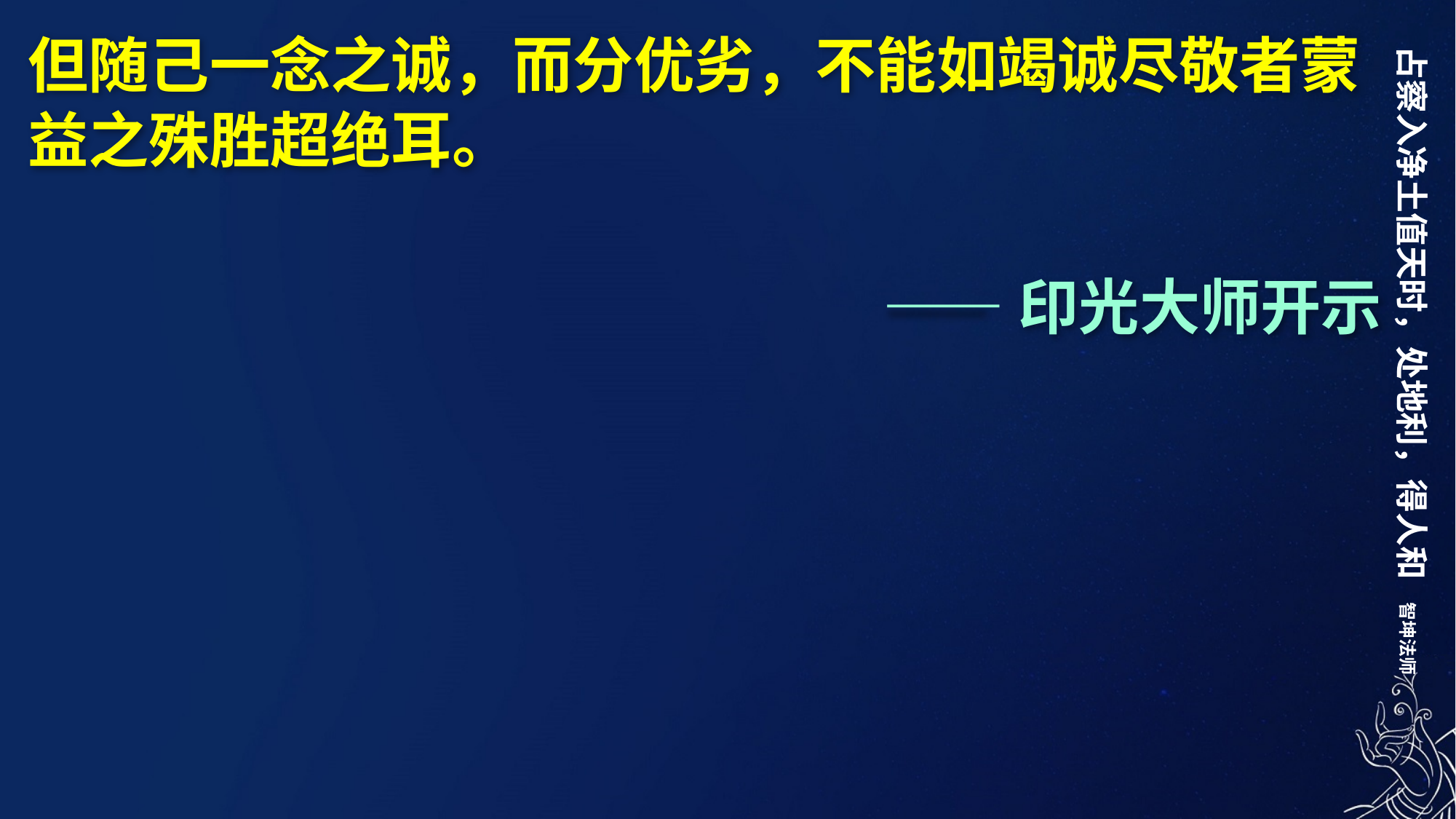

但随己一念之诚，而分优劣，不能如竭诚尽敬者蒙益之殊胜超绝耳。

——印光大师开示